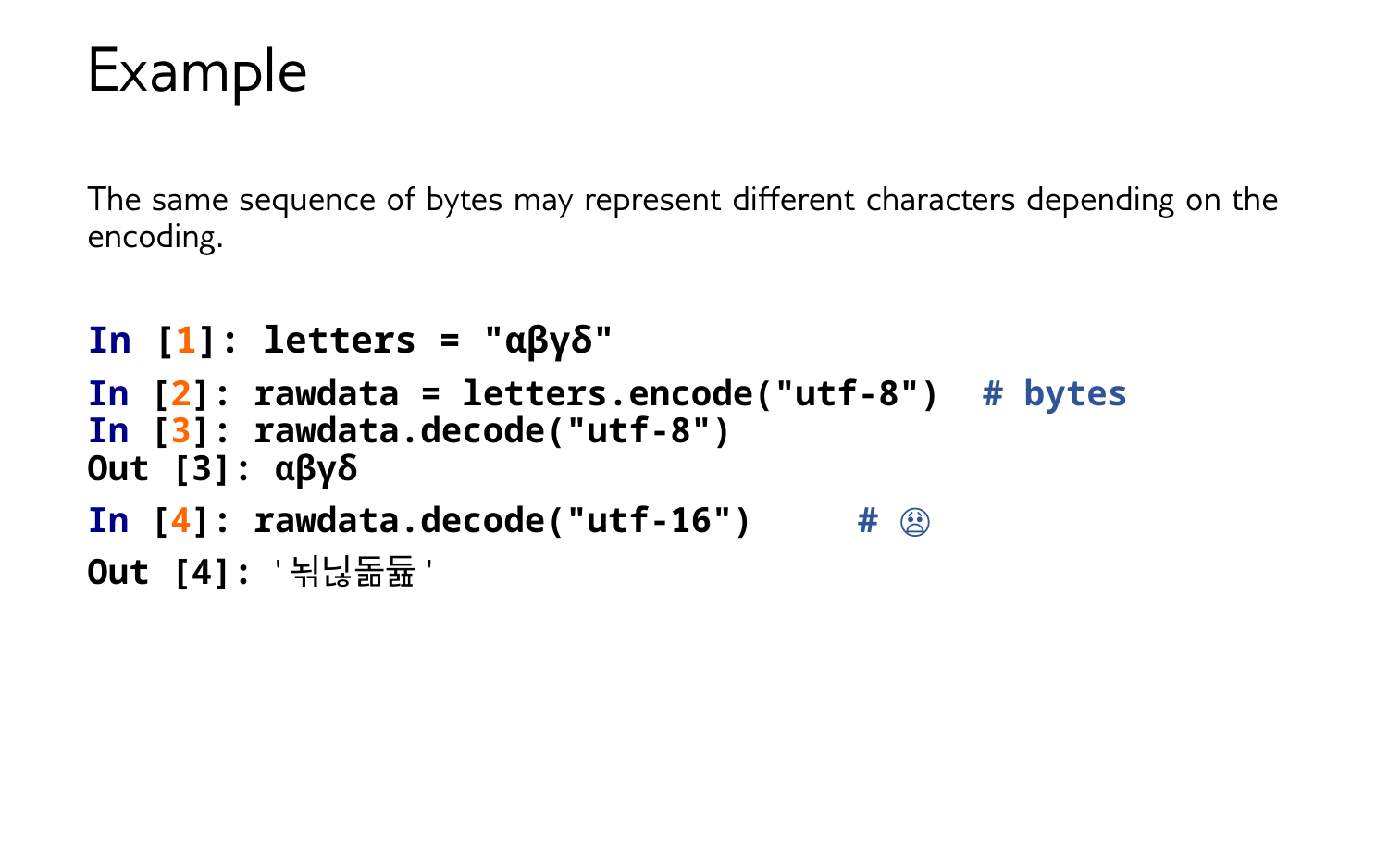

# Example

The same sequence of bytes may represent different characters depending on the encoding.

In [1]: letters = "αβγδ"
In [2]: rawdata = letters.encode("utf-8")  # bytes
In [3]: rawdata.decode("utf-8")
Out [3]: αβγδ
In [4]: rawdata.decode("utf-16")     # 😧
Out [4]: '뇎닎돎듎'